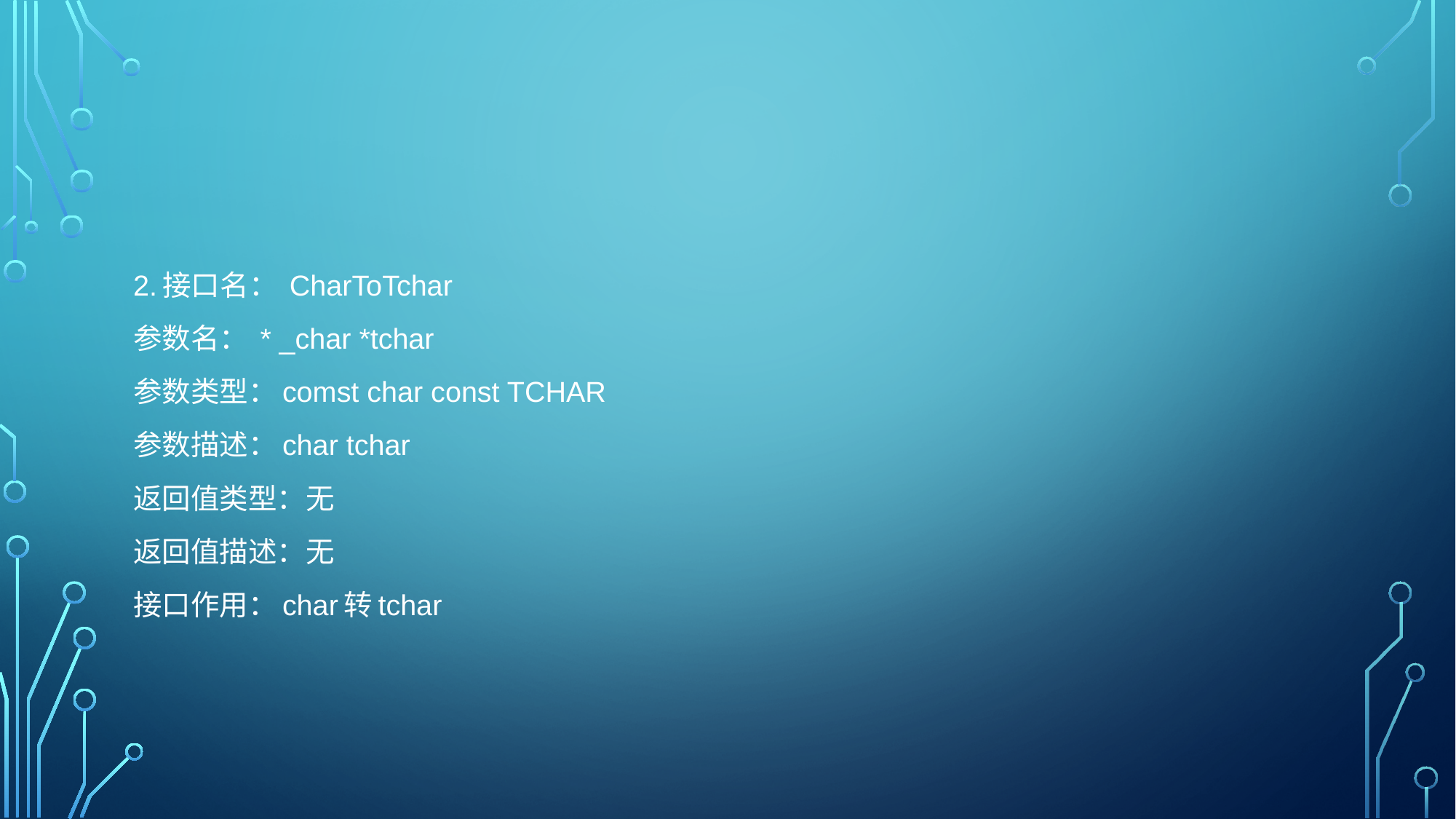

#

2.接口名： CharToTchar
参数名： * _char *tchar
参数类型：comst char const TCHAR
参数描述：char tchar
返回值类型：无
返回值描述：无
接口作用：char转tchar